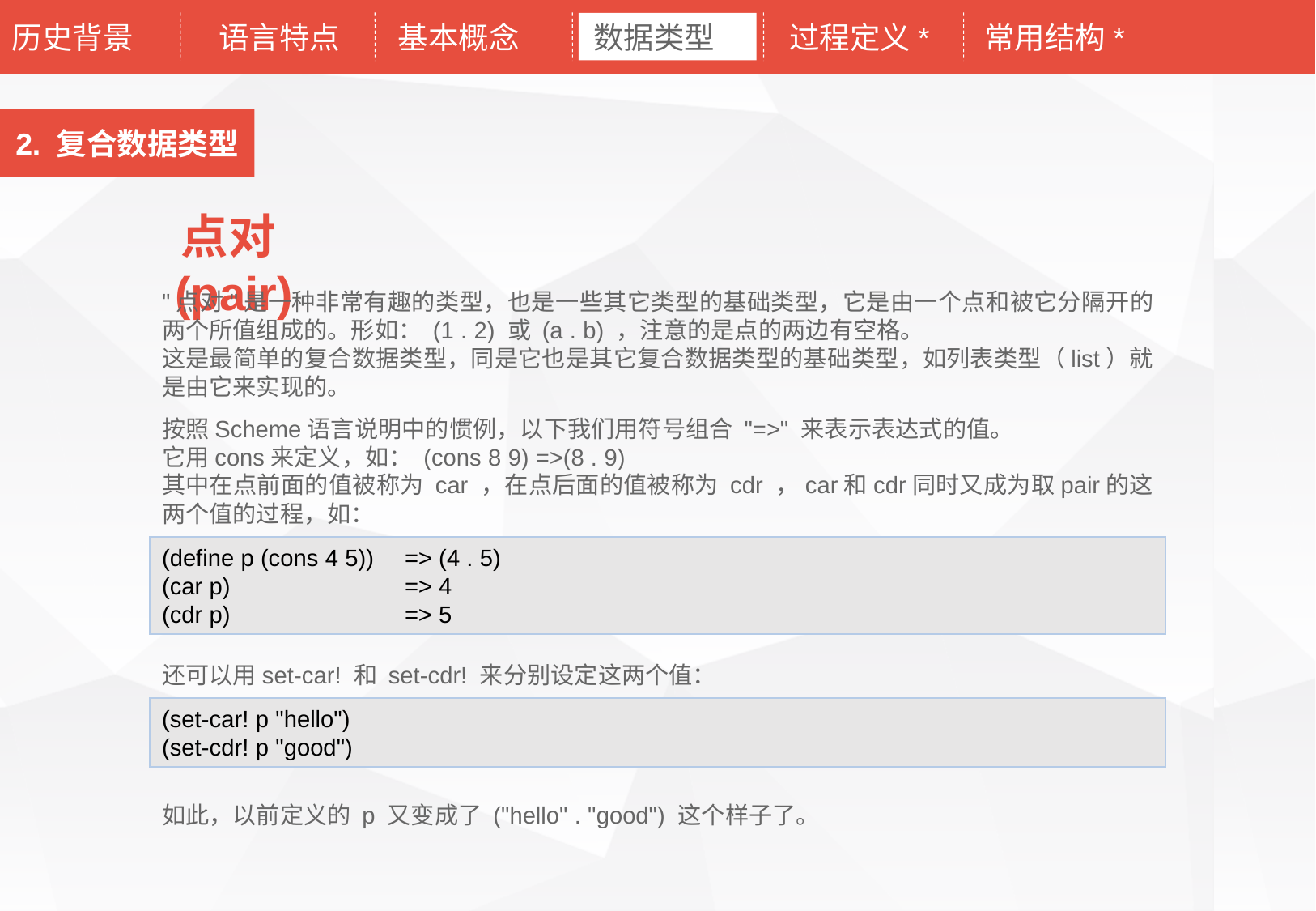

历史背景

语言特点

基本概念

数据类型

过程定义*

常用结构*

2. 复合数据类型
点对(pair)
"点对"是一种非常有趣的类型，也是一些其它类型的基础类型，它是由一个点和被它分隔开的两个所值组成的。形如： (1 . 2) 或 (a . b) ，注意的是点的两边有空格。
这是最简单的复合数据类型，同是它也是其它复合数据类型的基础类型，如列表类型（list）就是由它来实现的。
按照Scheme语言说明中的惯例，以下我们用符号组合 "=>" 来表示表达式的值。
它用cons来定义，如： (cons 8 9) =>(8 . 9)
其中在点前面的值被称为 car ，在点后面的值被称为 cdr ，car和cdr同时又成为取pair的这两个值的过程，如：
(define p (cons 4 5))	=> (4 . 5)
(car p)		=> 4
(cdr p)		=> 5
还可以用set-car! 和 set-cdr! 来分别设定这两个值：
(set-car! p "hello")
(set-cdr! p "good")
如此，以前定义的 p 又变成了 ("hello" . "good") 这个样子了。